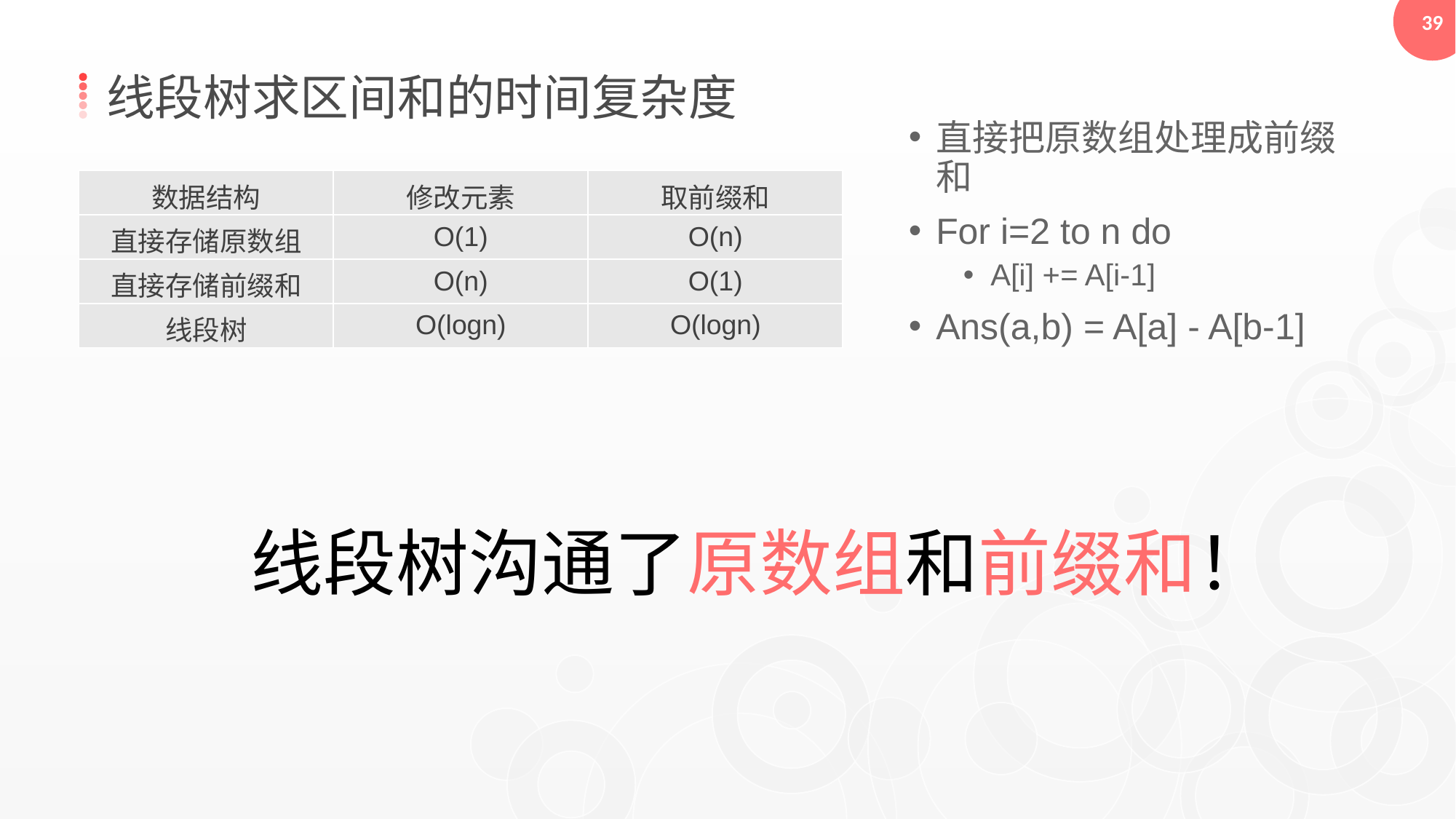

线段树求区间和的时间复杂度
直接把原数组处理成前缀和
For i=2 to n do
A[i] += A[i-1]
Ans(a,b) = A[a] - A[b-1]
| 数据结构 | 修改元素 | 取前缀和 |
| --- | --- | --- |
| 直接存储原数组 | O(1) | O(n) |
| 直接存储前缀和 | O(n) | O(1) |
| 线段树 | O(logn) | O(logn) |
线段树沟通了原数组和前缀和！